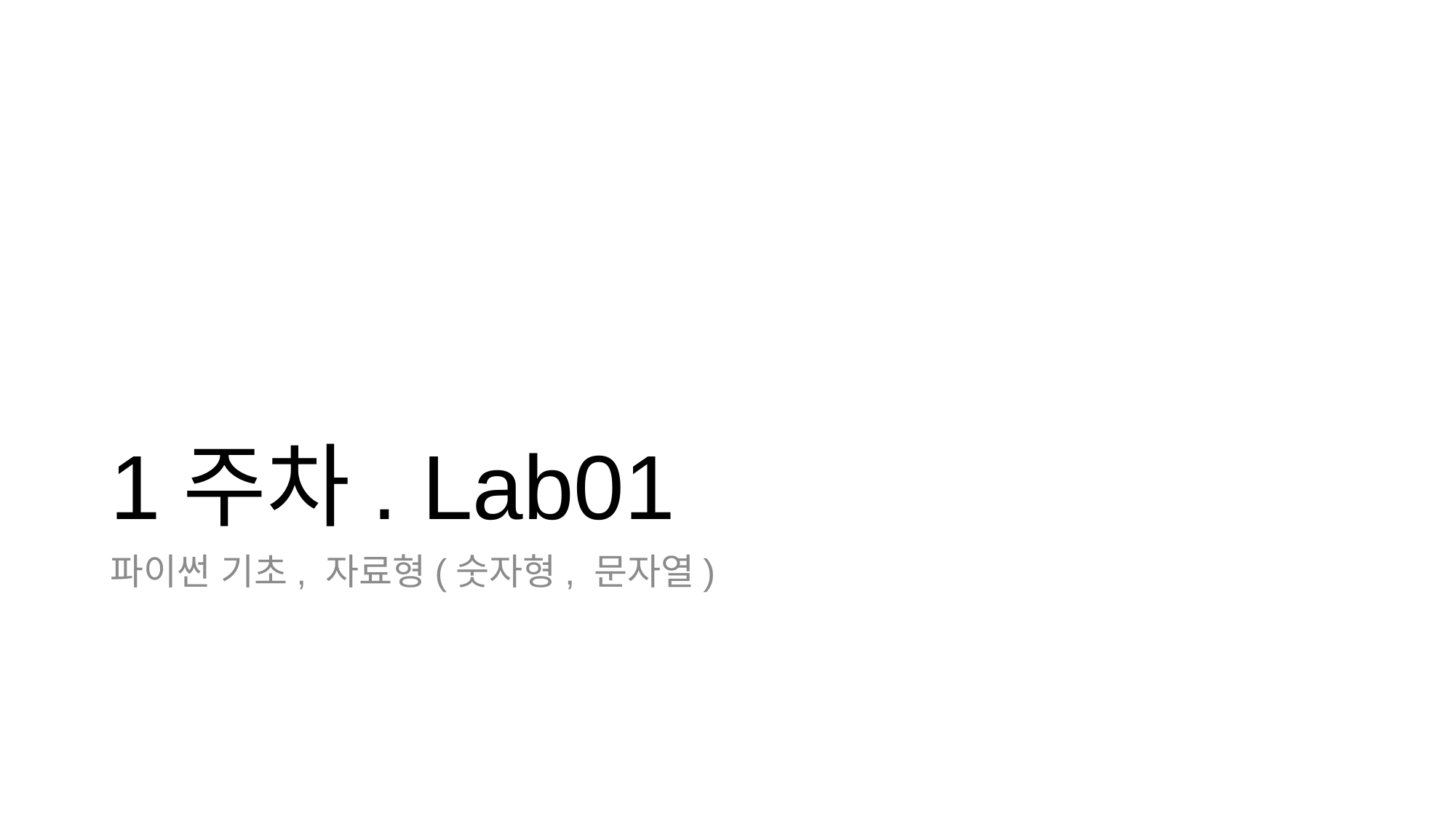

# 1주차. Lab01
파이썬 기초, 자료형(숫자형, 문자열)